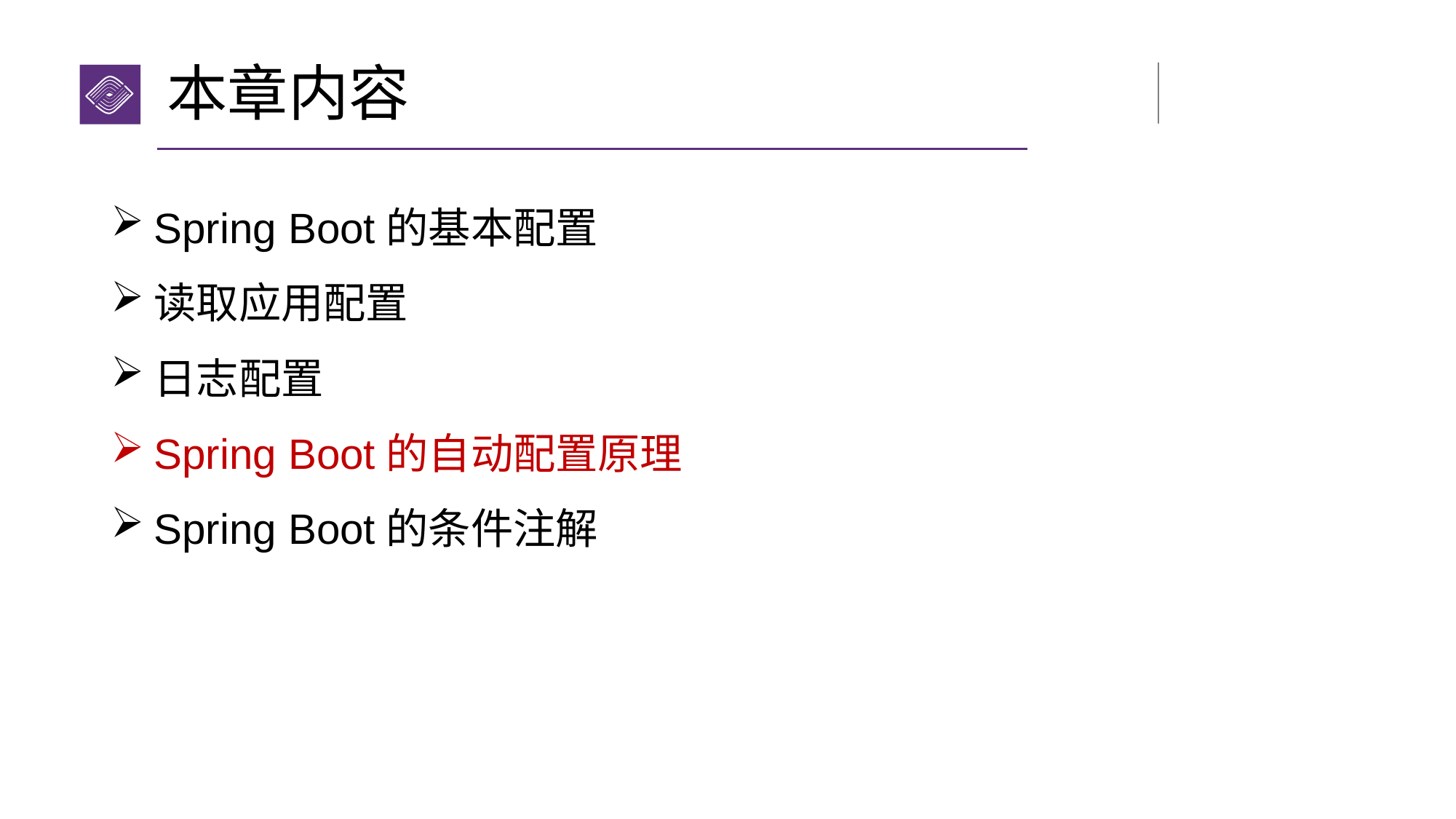

# 本章内容
Spring Boot的基本配置
读取应用配置
日志配置
Spring Boot的自动配置原理
Spring Boot的条件注解
37